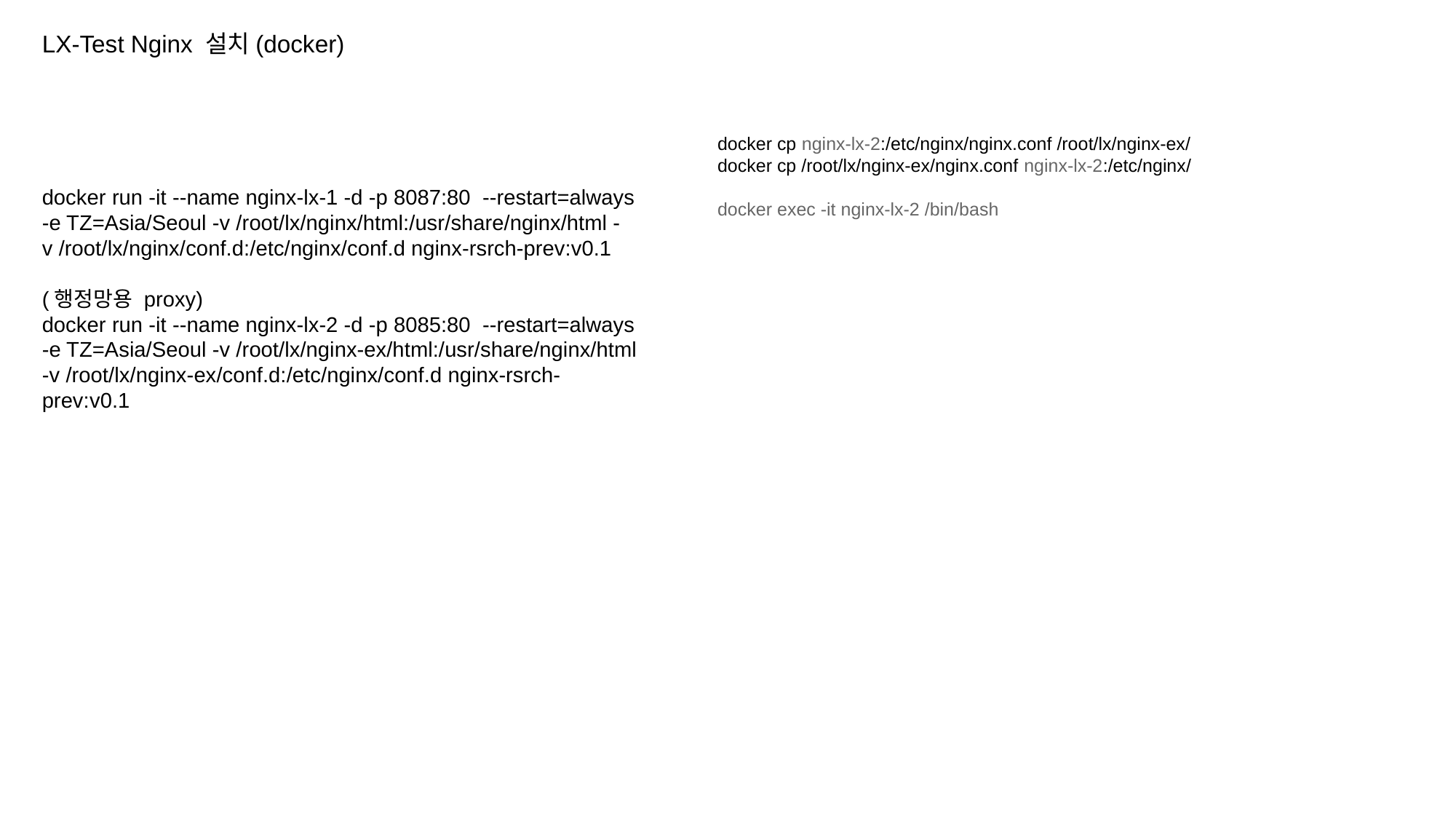

LX-Test Nginx 설치(docker)

docker run -it --name nginx-lx-1 -d -p 8087:80  --restart=always -e TZ=Asia/Seoul -v /root/lx/nginx/html:/usr/share/nginx/html -v /root/lx/nginx/conf.d:/etc/nginx/conf.d nginx-rsrch-prev:v0.1

(행정망용 proxy)
docker run -it --name nginx-lx-2 -d -p 8085:80  --restart=always -e TZ=Asia/Seoul -v /root/lx/nginx-ex/html:/usr/share/nginx/html -v /root/lx/nginx-ex/conf.d:/etc/nginx/conf.d nginx-rsrch-prev:v0.1

docker cp nginx-lx-2:/etc/nginx/nginx.conf /root/lx/nginx-ex/
docker cp /root/lx/nginx-ex/nginx.conf nginx-lx-2:/etc/nginx/

docker exec -it nginx-lx-2 /bin/bash